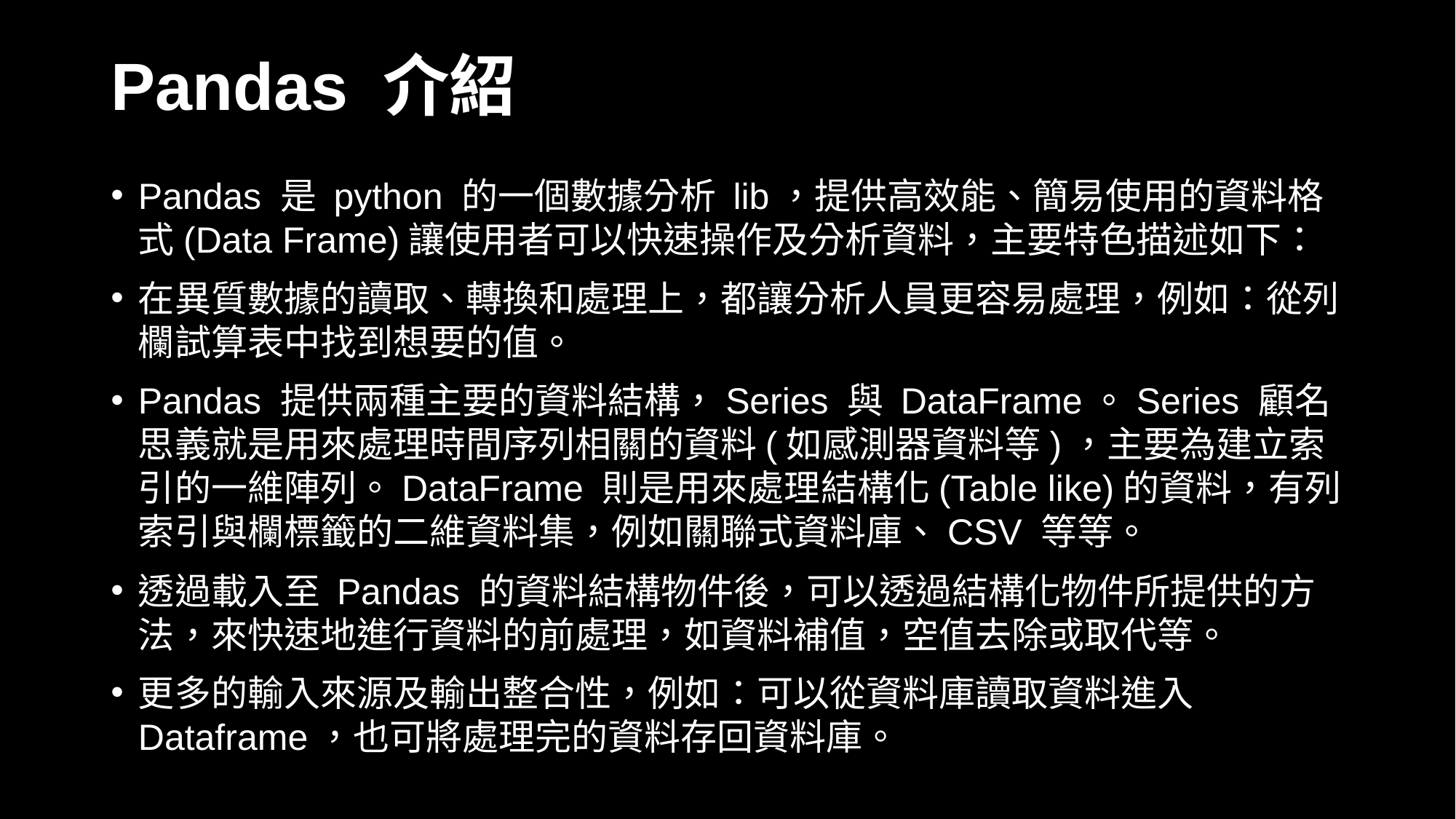

# Pandas 介紹
Pandas 是 python 的一個數據分析 lib，提供高效能、簡易使用的資料格式(Data Frame)讓使用者可以快速操作及分析資料，主要特色描述如下：
在異質數據的讀取、轉換和處理上，都讓分析人員更容易處理，例如：從列欄試算表中找到想要的值。
Pandas 提供兩種主要的資料結構，Series 與 DataFrame。Series 顧名思義就是用來處理時間序列相關的資料(如感測器資料等)，主要為建立索引的一維陣列。DataFrame 則是用來處理結構化(Table like)的資料，有列索引與欄標籤的二維資料集，例如關聯式資料庫、CSV 等等。
透過載入至 Pandas 的資料結構物件後，可以透過結構化物件所提供的方法，來快速地進行資料的前處理，如資料補值，空值去除或取代等。
更多的輸入來源及輸出整合性，例如：可以從資料庫讀取資料進入 Dataframe，也可將處理完的資料存回資料庫。